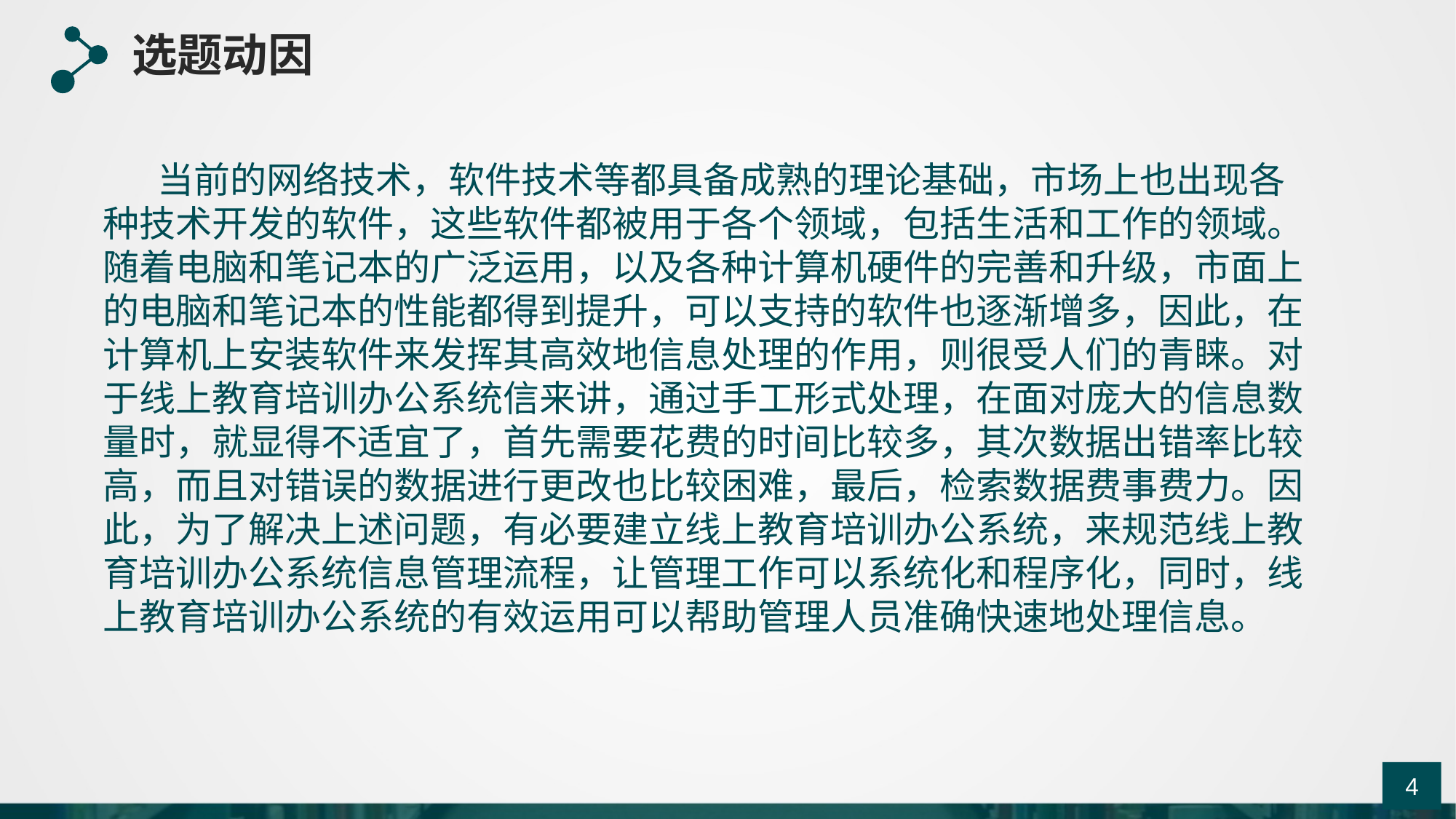

选题动因

当前的网络技术，软件技术等都具备成熟的理论基础，市场上也出现各种技术开发的软件，这些软件都被用于各个领域，包括生活和工作的领域。随着电脑和笔记本的广泛运用，以及各种计算机硬件的完善和升级，市面上的电脑和笔记本的性能都得到提升，可以支持的软件也逐渐增多，因此，在计算机上安装软件来发挥其高效地信息处理的作用，则很受人们的青睐。对于线上教育培训办公系统信来讲，通过手工形式处理，在面对庞大的信息数量时，就显得不适宜了，首先需要花费的时间比较多，其次数据出错率比较高，而且对错误的数据进行更改也比较困难，最后，检索数据费事费力。因此，为了解决上述问题，有必要建立线上教育培训办公系统，来规范线上教育培训办公系统信息管理流程，让管理工作可以系统化和程序化，同时，线上教育培训办公系统的有效运用可以帮助管理人员准确快速地处理信息。